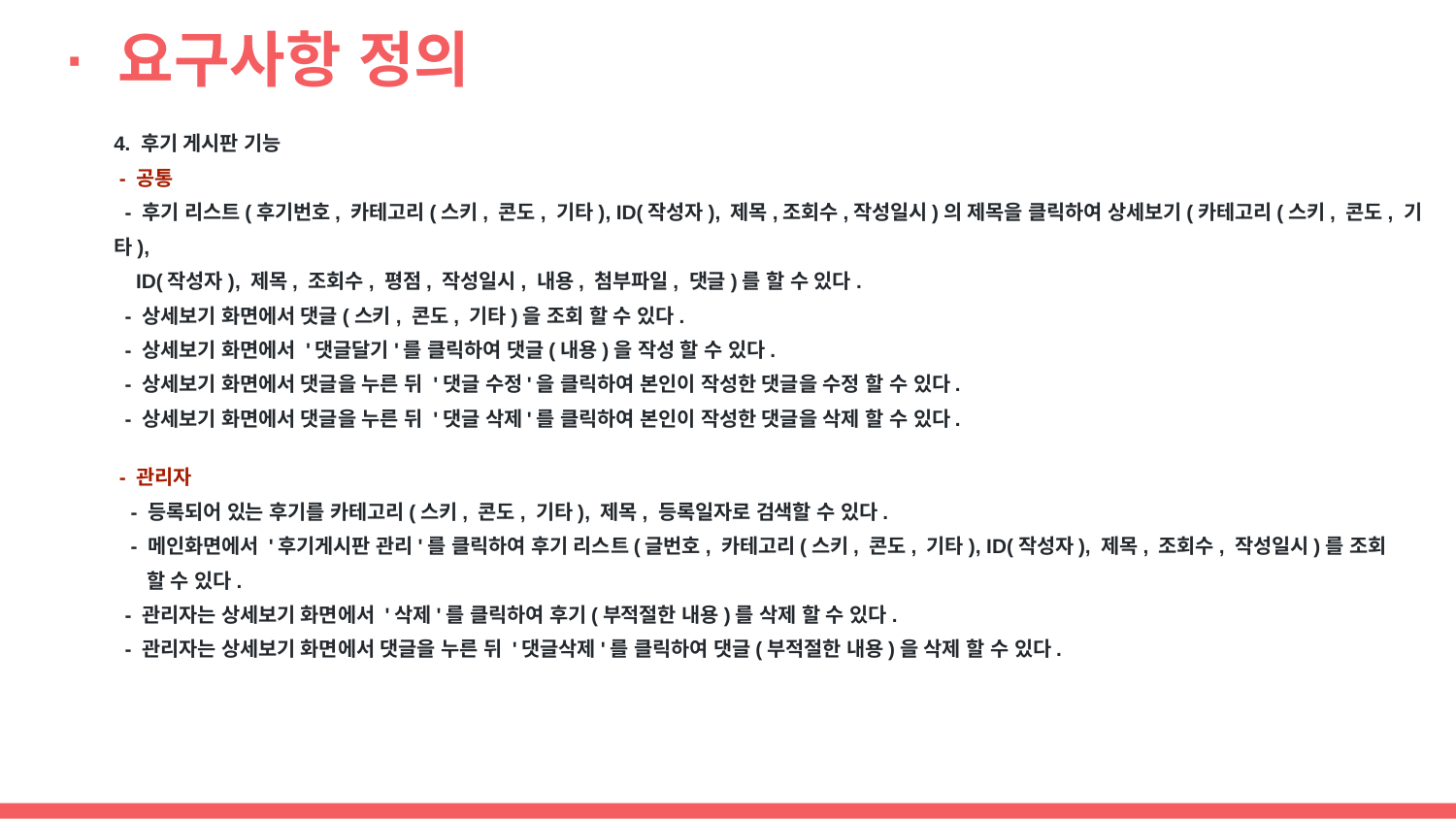

# · 요구사항 정의

4. 후기 게시판 기능
 - 공통
  - 후기 리스트(후기번호, 카테고리(스키, 콘도, 기타), ID(작성자), 제목,조회수,작성일시)의 제목을 클릭하여 상세보기(카테고리(스키, 콘도, 기타),
    ID(작성자), 제목, 조회수, 평점, 작성일시, 내용, 첨부파일, 댓글)를 할 수 있다.
  - 상세보기 화면에서 댓글(스키, 콘도, 기타)을 조회 할 수 있다.
  - 상세보기 화면에서 '댓글달기'를 클릭하여 댓글(내용)을 작성 할 수 있다.
  - 상세보기 화면에서 댓글을 누른 뒤 '댓글 수정'을 클릭하여 본인이 작성한 댓글을 수정 할 수 있다.
  - 상세보기 화면에서 댓글을 누른 뒤 '댓글 삭제'를 클릭하여 본인이 작성한 댓글을 삭제 할 수 있다.

 - 관리자
   - 등록되어 있는 후기를 카테고리(스키, 콘도, 기타), 제목, 등록일자로 검색할 수 있다.
   - 메인화면에서 '후기게시판 관리'를 클릭하여 후기 리스트(글번호, 카테고리(스키, 콘도, 기타), ID(작성자), 제목, 조회수, 작성일시)를 조회
     할 수 있다.
  - 관리자는 상세보기 화면에서 '삭제'를 클릭하여 후기(부적절한 내용)를 삭제 할 수 있다.
  - 관리자는 상세보기 화면에서 댓글을 누른 뒤 '댓글삭제'를 클릭하여 댓글(부적절한 내용)을 삭제 할 수 있다.